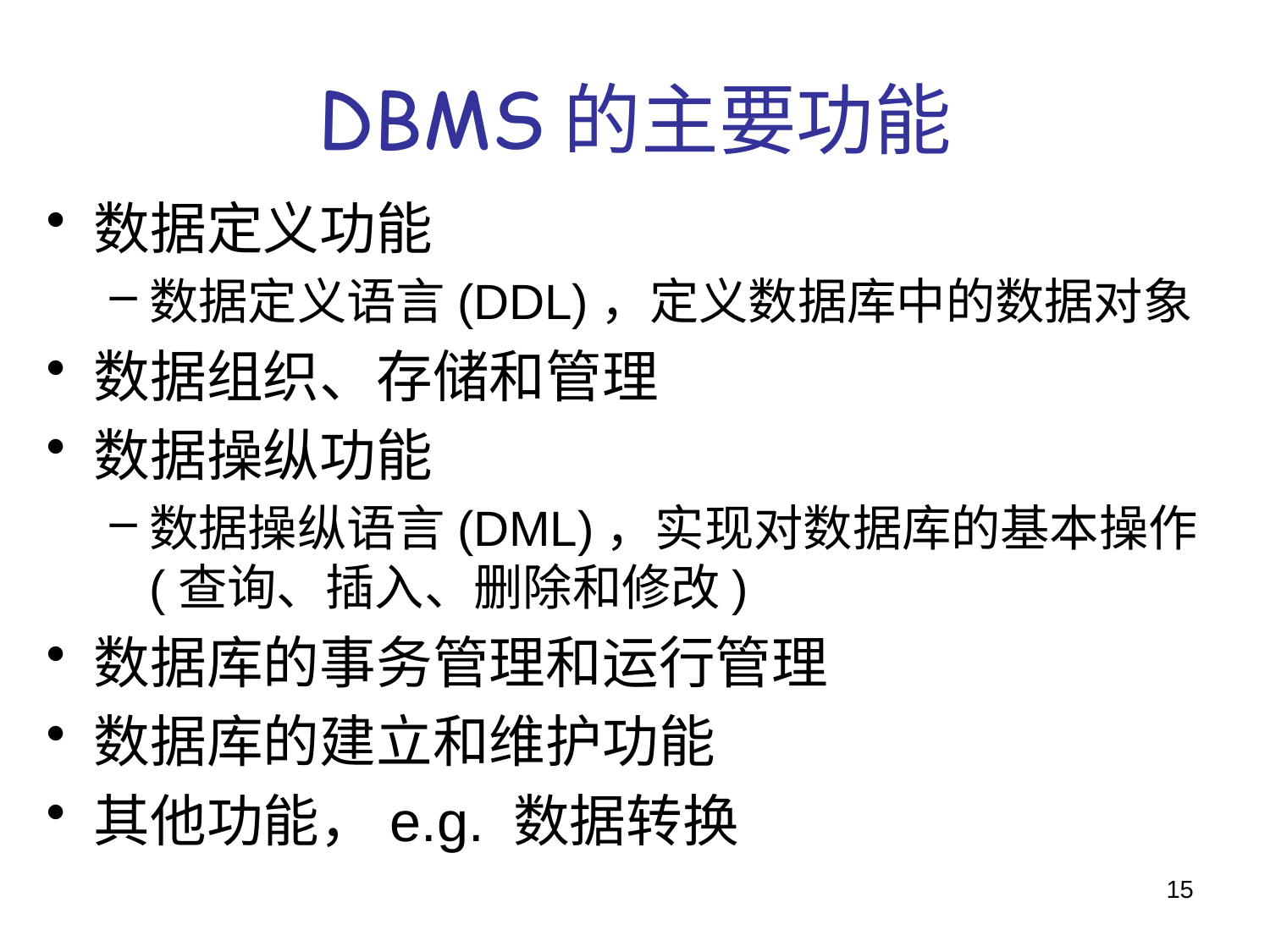

# DBMS的主要功能
数据定义功能
数据定义语言(DDL)，定义数据库中的数据对象
数据组织、存储和管理
数据操纵功能
数据操纵语言(DML)，实现对数据库的基本操作
(查询、插入、删除和修改)
数据库的事务管理和运行管理
数据库的建立和维护功能
其他功能，e.g. 数据转换
15